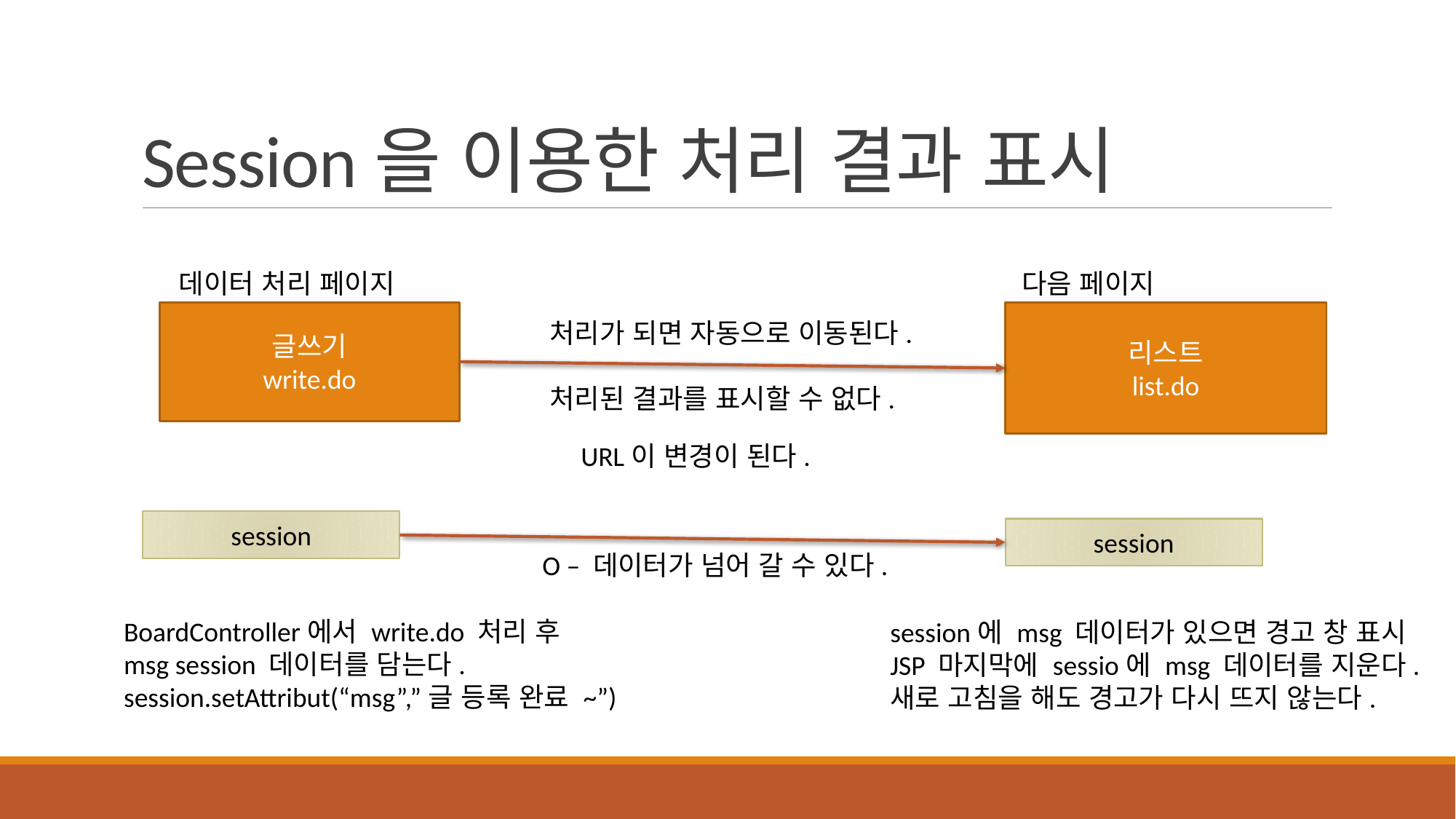

# Session을 이용한 처리 결과 표시
데이터 처리 페이지
다음 페이지
글쓰기
write.do
리스트
list.do
처리가 되면 자동으로 이동된다.

처리된 결과를 표시할 수 없다.
URL이 변경이 된다.
session
session
O – 데이터가 넘어 갈 수 있다.
BoardController에서 write.do 처리 후
msg session 데이터를 담는다.
session.setAttribut(“msg”,”글 등록 완료 ~”)
session에 msg 데이터가 있으면 경고 창 표시
JSP 마지막에 sessio에 msg 데이터를 지운다.
새로 고침을 해도 경고가 다시 뜨지 않는다.